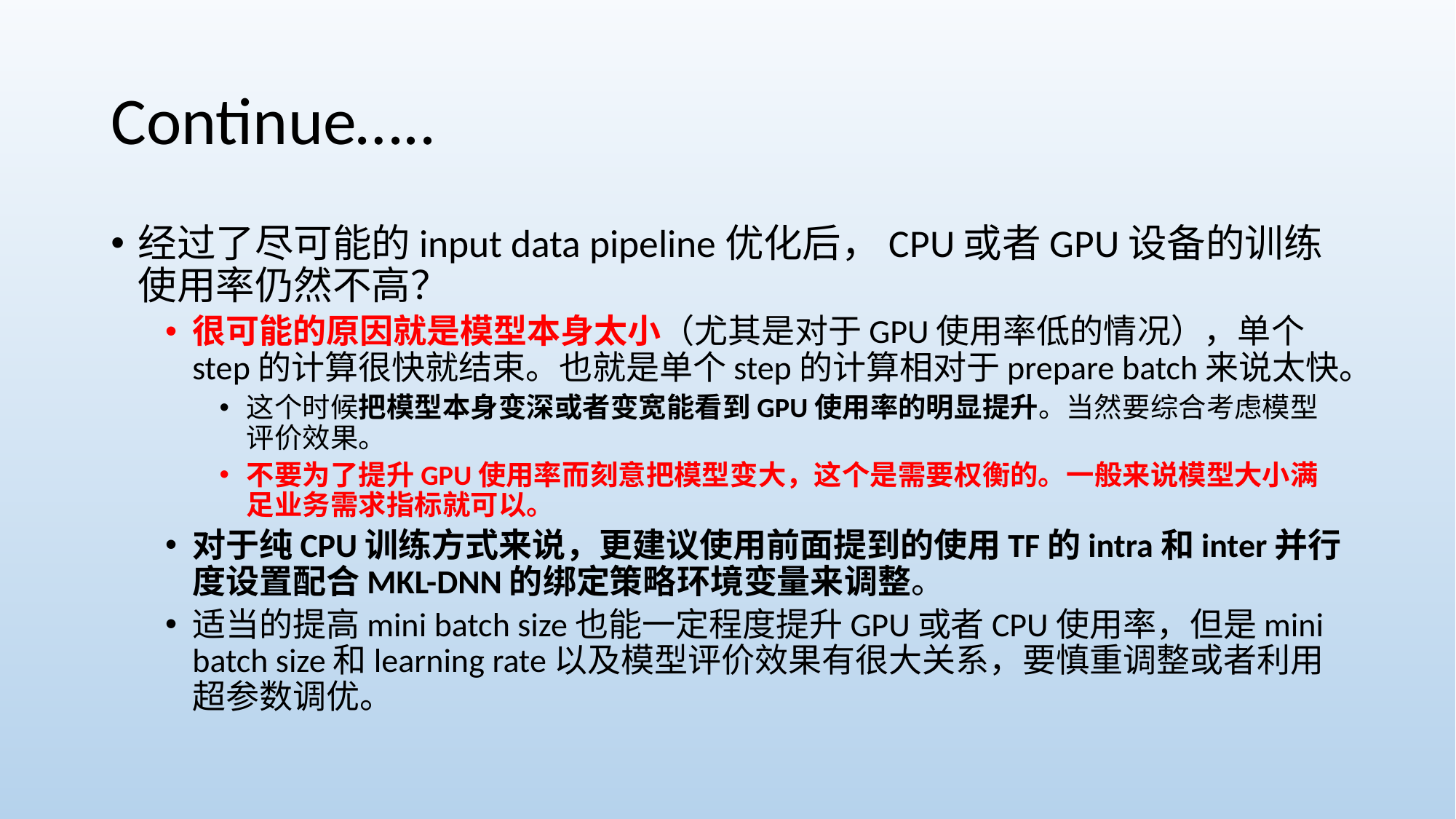

# Continue…..
经过了尽可能的input data pipeline优化后，CPU或者GPU设备的训练使用率仍然不高？
很可能的原因就是模型本身太小（尤其是对于GPU使用率低的情况），单个step的计算很快就结束。也就是单个step的计算相对于prepare batch来说太快。
这个时候把模型本身变深或者变宽能看到GPU使用率的明显提升。当然要综合考虑模型评价效果。
不要为了提升GPU使用率而刻意把模型变大，这个是需要权衡的。一般来说模型大小满足业务需求指标就可以。
对于纯CPU训练方式来说，更建议使用前面提到的使用TF的intra和inter并行度设置配合MKL-DNN的绑定策略环境变量来调整。
适当的提高mini batch size也能一定程度提升GPU或者CPU使用率，但是mini batch size和learning rate以及模型评价效果有很大关系，要慎重调整或者利用超参数调优。